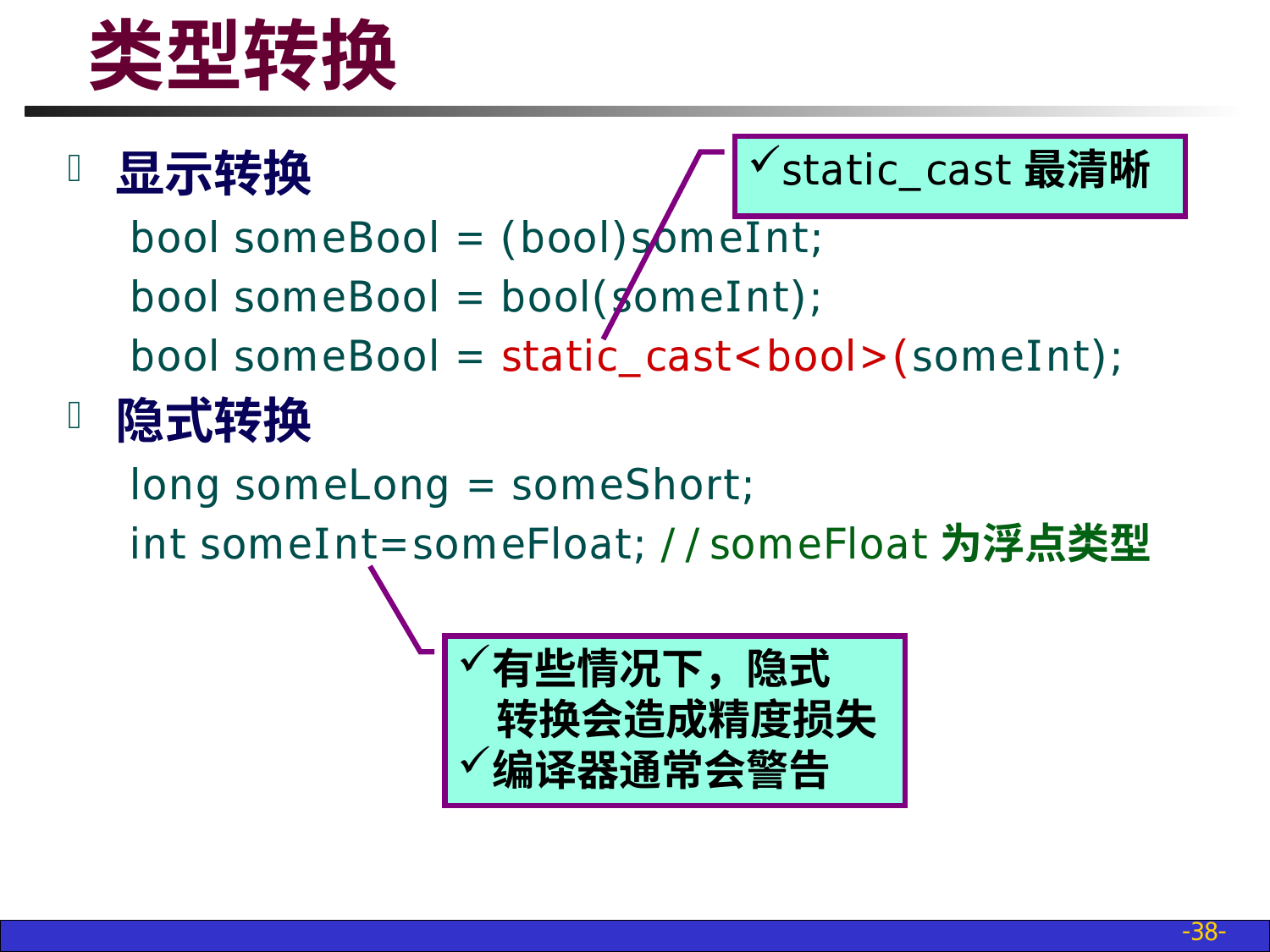

# 类型转换
static_cast最清晰
显示转换
bool someBool = (bool)someInt;
bool someBool = bool(someInt);
bool someBool = static_cast<bool>(someInt);
隐式转换
long someLong = someShort;
int someInt=someFloat; //someFloat为浮点类型
有些情况下，隐式
   转换会造成精度损失
编译器通常会警告
-38-